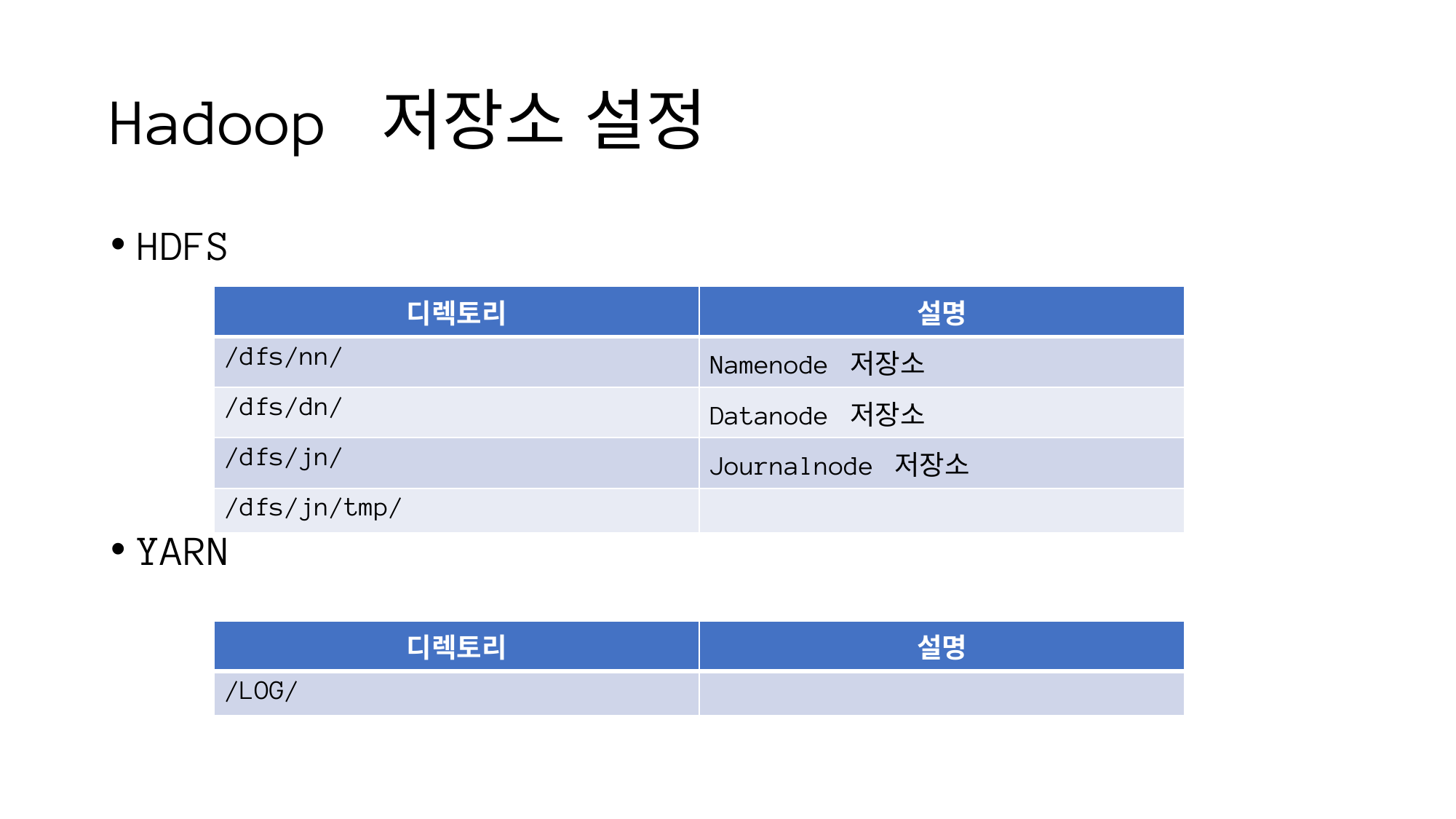

# Hadoop 저장소 설정
HDFS

YARN
| 디렉토리 | 설명 |
| --- | --- |
| /dfs/nn/ | Namenode 저장소 |
| /dfs/dn/ | Datanode 저장소 |
| /dfs/jn/ | Journalnode 저장소 |
| /dfs/jn/tmp/ |  |
| 디렉토리 | 설명 |
| --- | --- |
| /LOG/ |  |